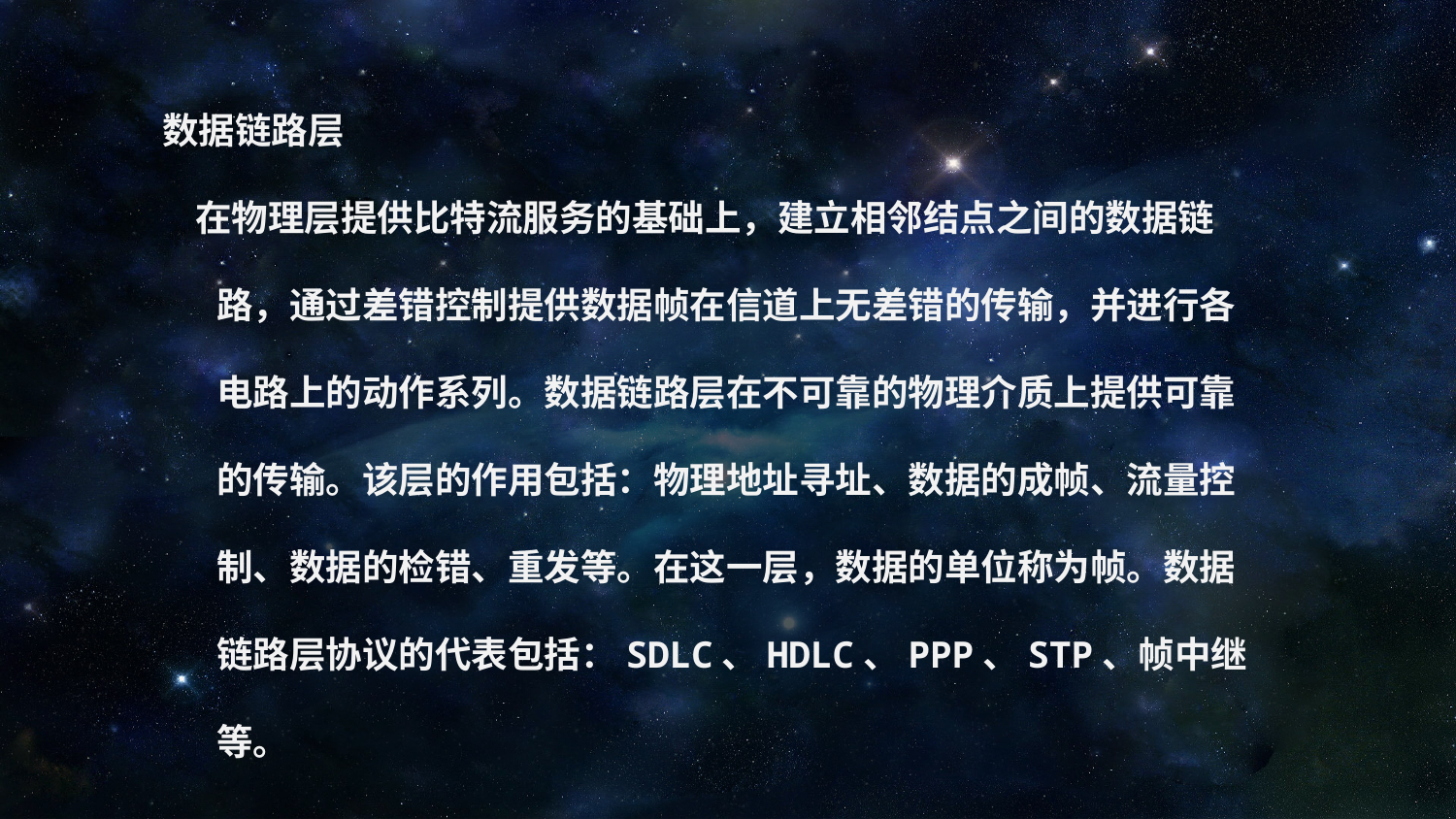

数据链路层
   在物理层提供比特流服务的基础上，建立相邻结点之间的数据链路，通过差错控制提供数据帧在信道上无差错的传输，并进行各电路上的动作系列。数据链路层在不可靠的物理介质上提供可靠的传输。该层的作用包括：物理地址寻址、数据的成帧、流量控制、数据的检错、重发等。在这一层，数据的单位称为帧。数据链路层协议的代表包括：SDLC、HDLC、PPP、STP、帧中继等。